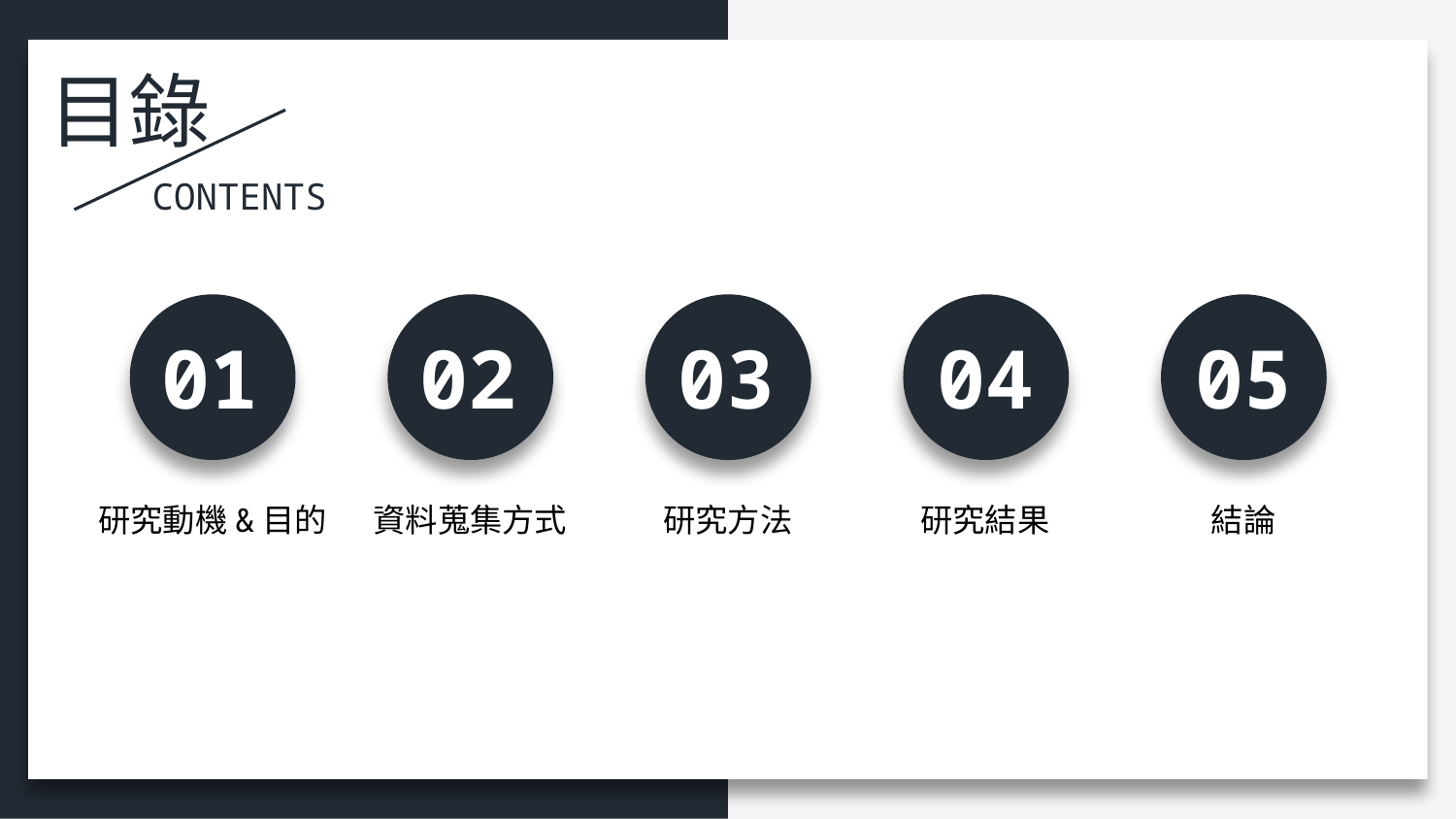

目錄
CONTENTS

01
02
04
05
03
研究動機&目的
資料蒐集方式
研究方法
研究結果
結論